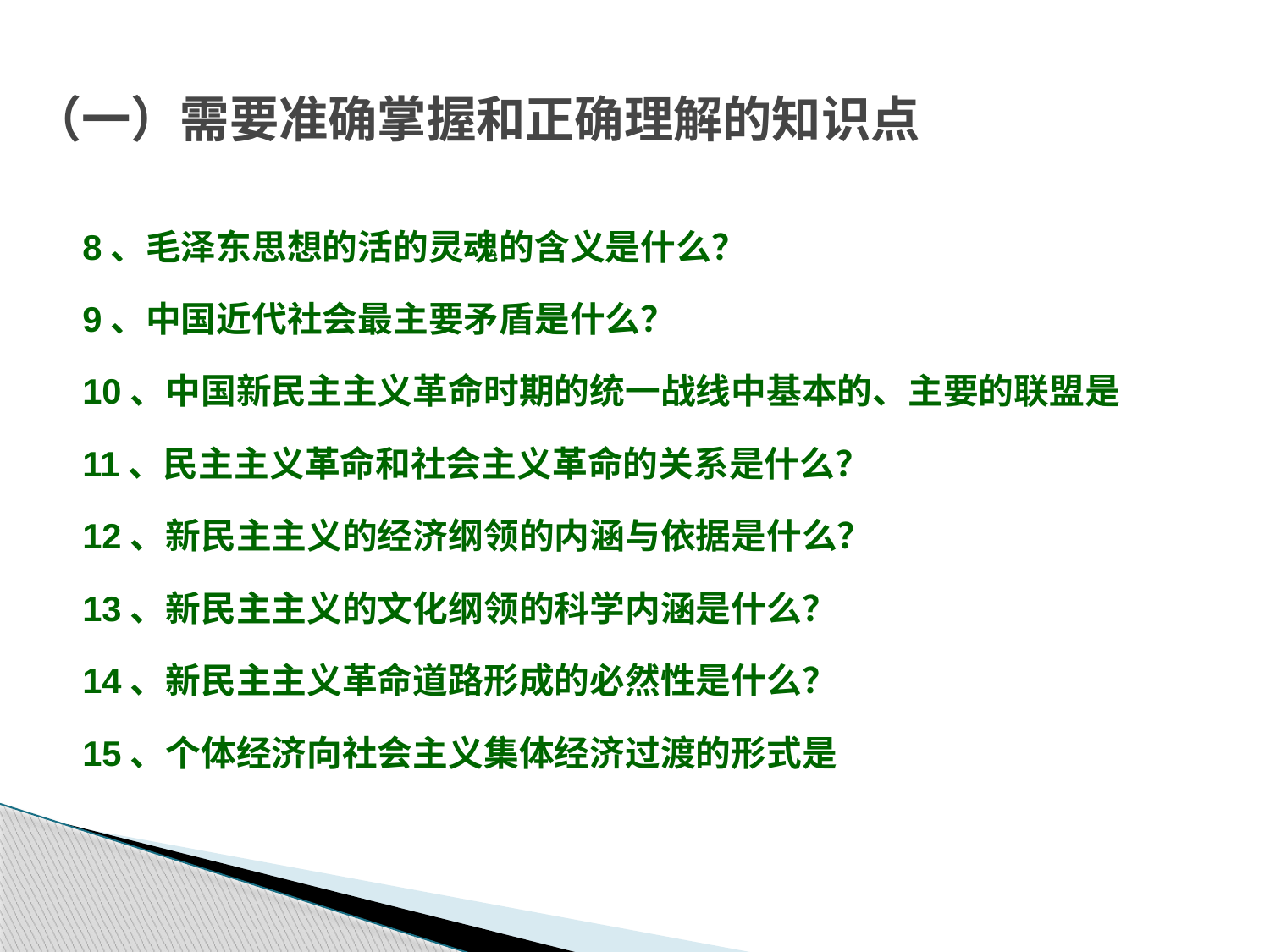

# （一）需要准确掌握和正确理解的知识点
8、毛泽东思想的活的灵魂的含义是什么？
9、中国近代社会最主要矛盾是什么？
10、中国新民主主义革命时期的统一战线中基本的、主要的联盟是
11、民主主义革命和社会主义革命的关系是什么？
12、新民主主义的经济纲领的内涵与依据是什么？
13、新民主主义的文化纲领的科学内涵是什么？
14、新民主主义革命道路形成的必然性是什么？
15、个体经济向社会主义集体经济过渡的形式是